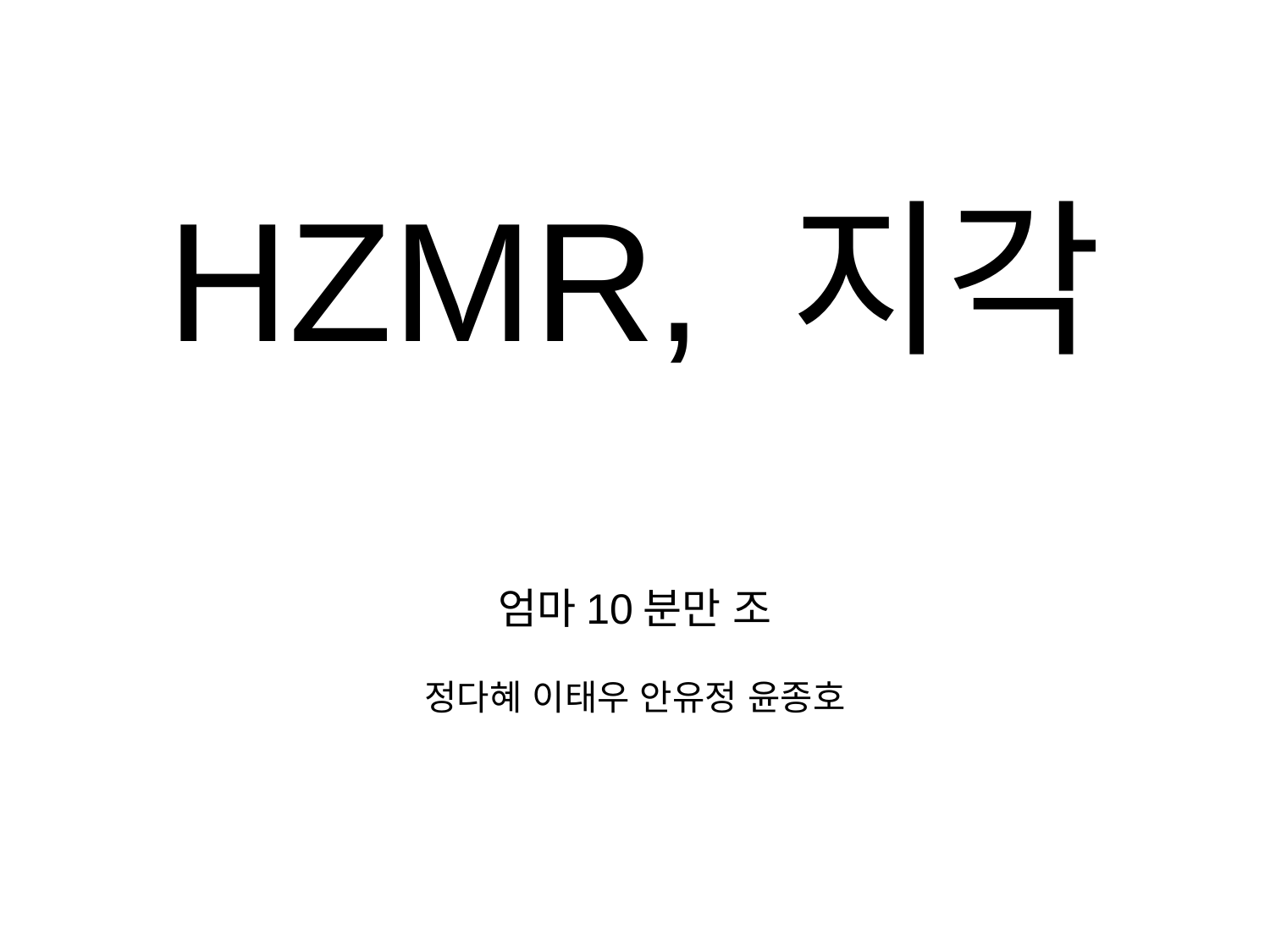

# HZMR, 지각
엄마10분만 조

정다혜 이태우 안유정 윤종호